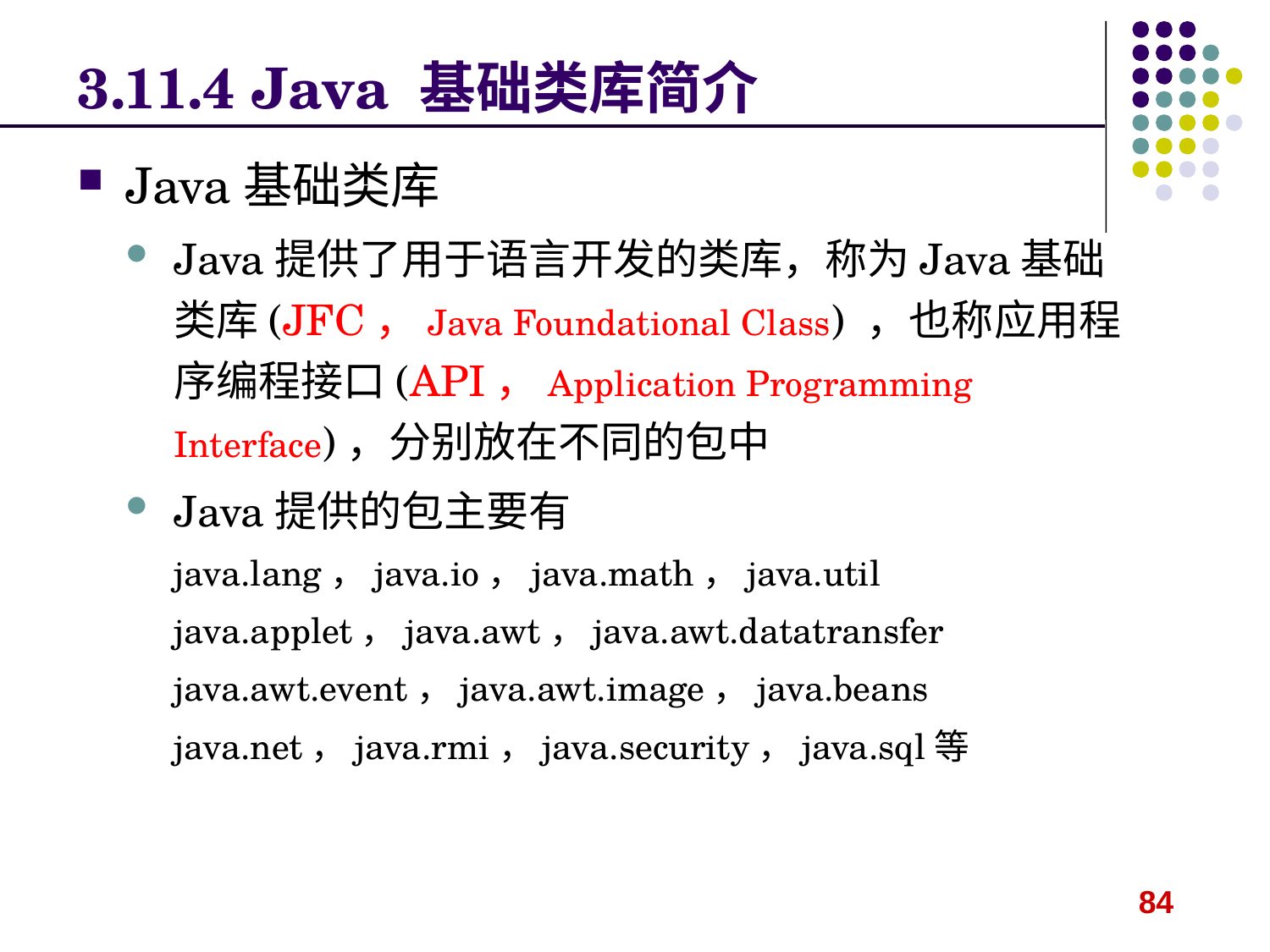

# 3.11.4 Java 基础类库简介
Java基础类库
Java提供了用于语言开发的类库，称为Java基础类库(JFC，Java Foundational Class) ，也称应用程序编程接口(API，Application Programming Interface)，分别放在不同的包中
Java提供的包主要有
java.lang，java.io，java.math，java.util
java.applet，java.awt，java.awt.datatransfer
java.awt.event，java.awt.image，java.beans
java.net，java.rmi，java.security，java.sql等